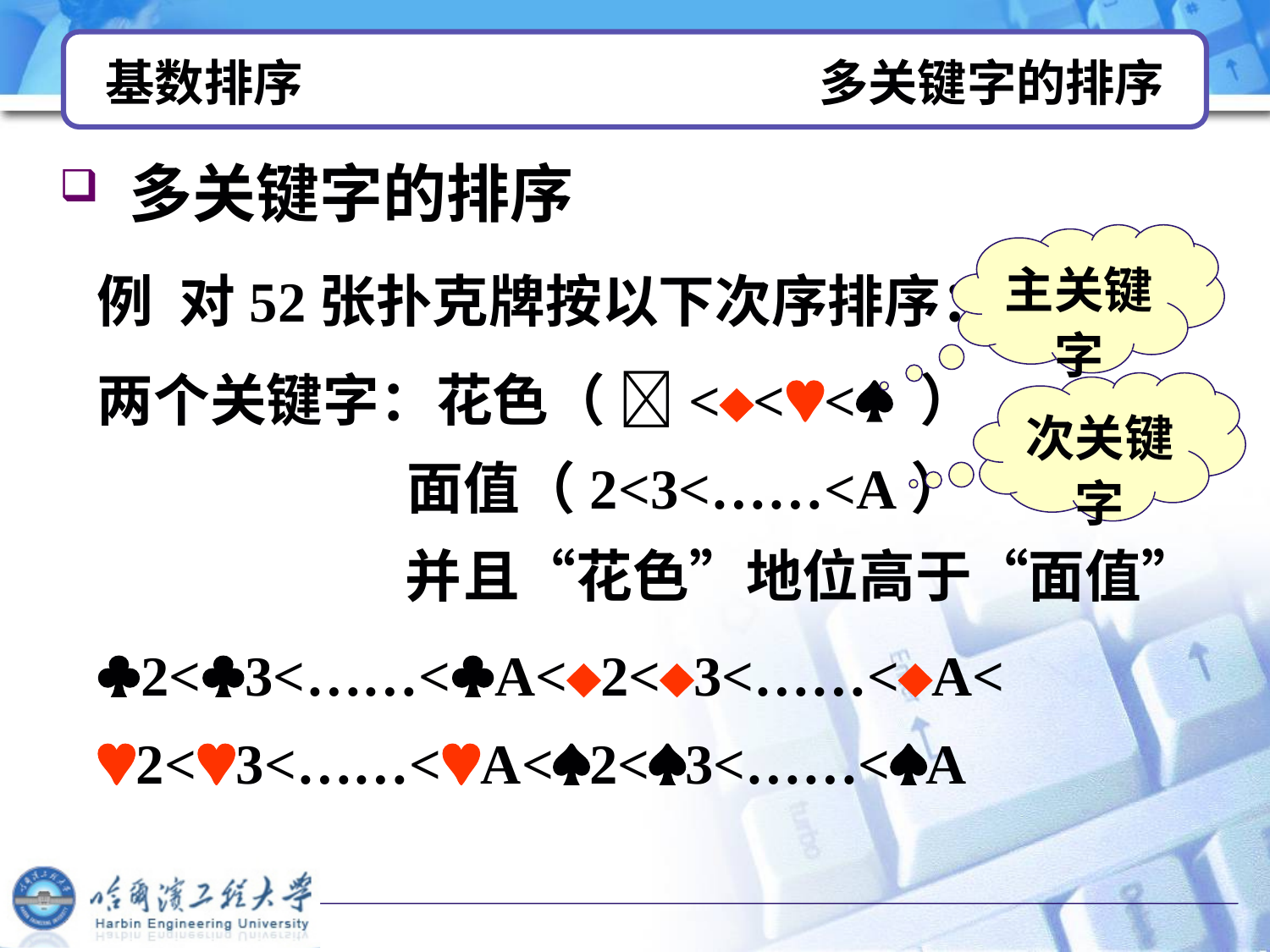

# 基数排序                                              多关键字的排序
 多关键字的排序
主关键字
例  对52张扑克牌按以下次序排序：
两个关键字：花色（ ♣<♦<♥<♠ ）
                        面值（2<3<……<A）
                        并且“花色”地位高于“面值”
♣2<♣3<……<♣A<♦2<♦3<……<♦A<
♥2<♥3<……<♥A<♠2<♠3<……<♠A
次关键字